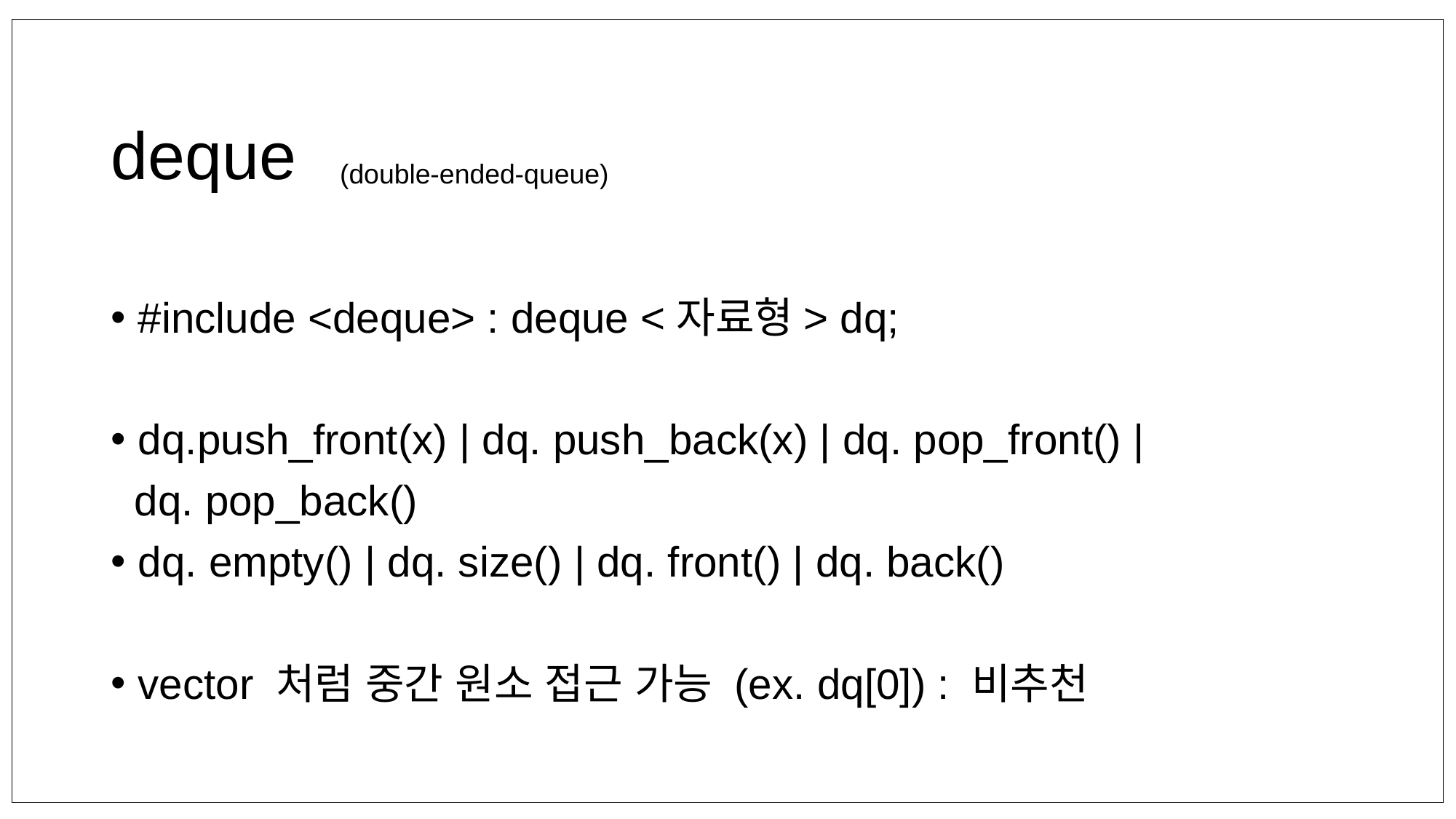

# deque
(double-ended-queue)
#include <deque> : deque <자료형> dq;

dq.push_front(x) | dq. push_back(x) | dq. pop_front() |
  dq. pop_back()
dq. empty() | dq. size() | dq. front() | dq. back()

vector 처럼 중간 원소 접근 가능 (ex. dq[0]) : 비추천